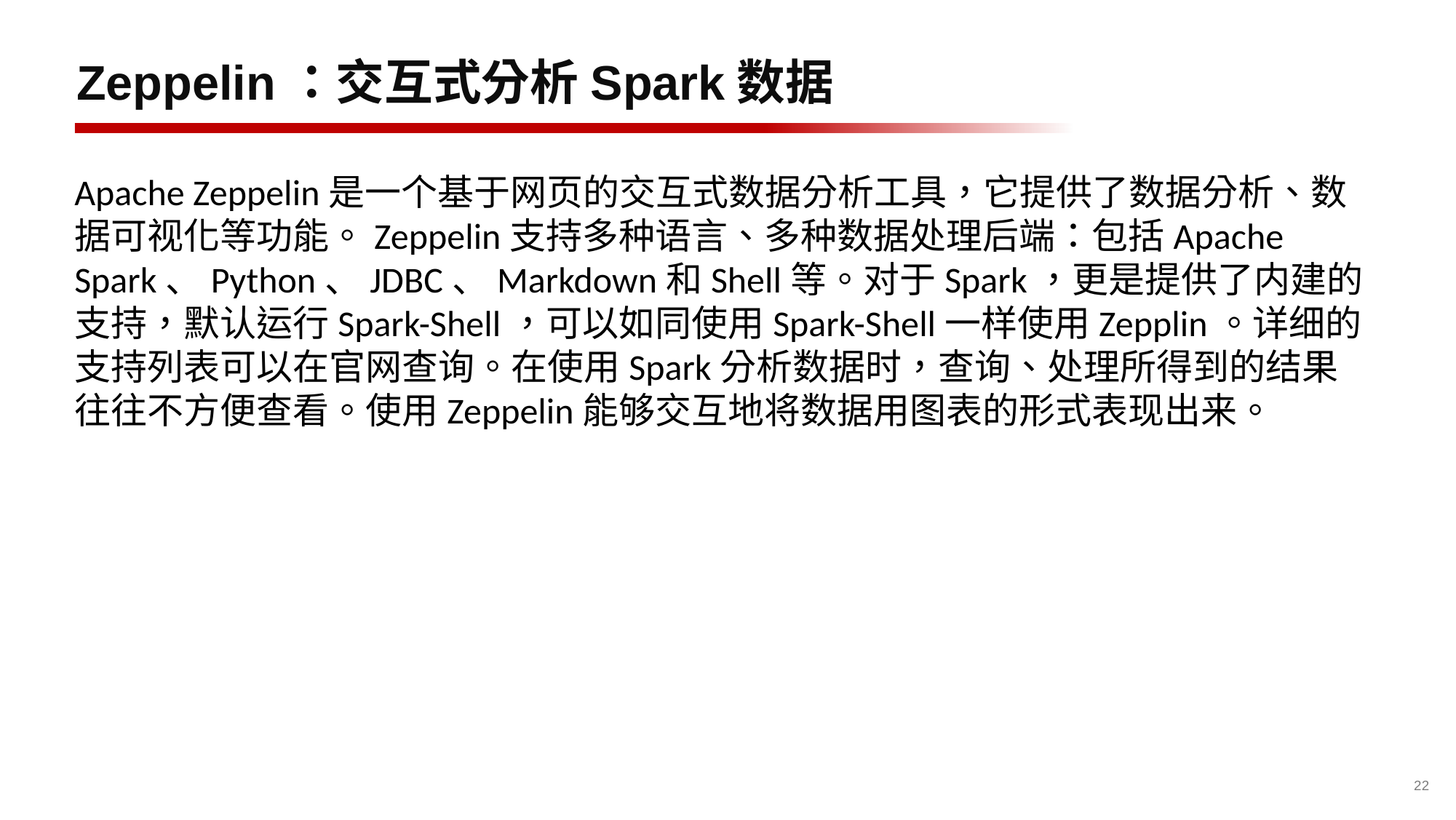

# Zeppelin：交互式分析Spark数据

Apache Zeppelin是一个基于网页的交互式数据分析工具，它提供了数据分析、数据可视化等功能。Zeppelin支持多种语言、多种数据处理后端：包括Apache Spark、Python、JDBC、Markdown和Shell等。对于Spark，更是提供了内建的支持，默认运行Spark-Shell，可以如同使用Spark-Shell一样使用Zepplin。详细的支持列表可以在官网查询。在使用Spark分析数据时，查询、处理所得到的结果往往不方便查看。使用Zeppelin能够交互地将数据用图表的形式表现出来。

22